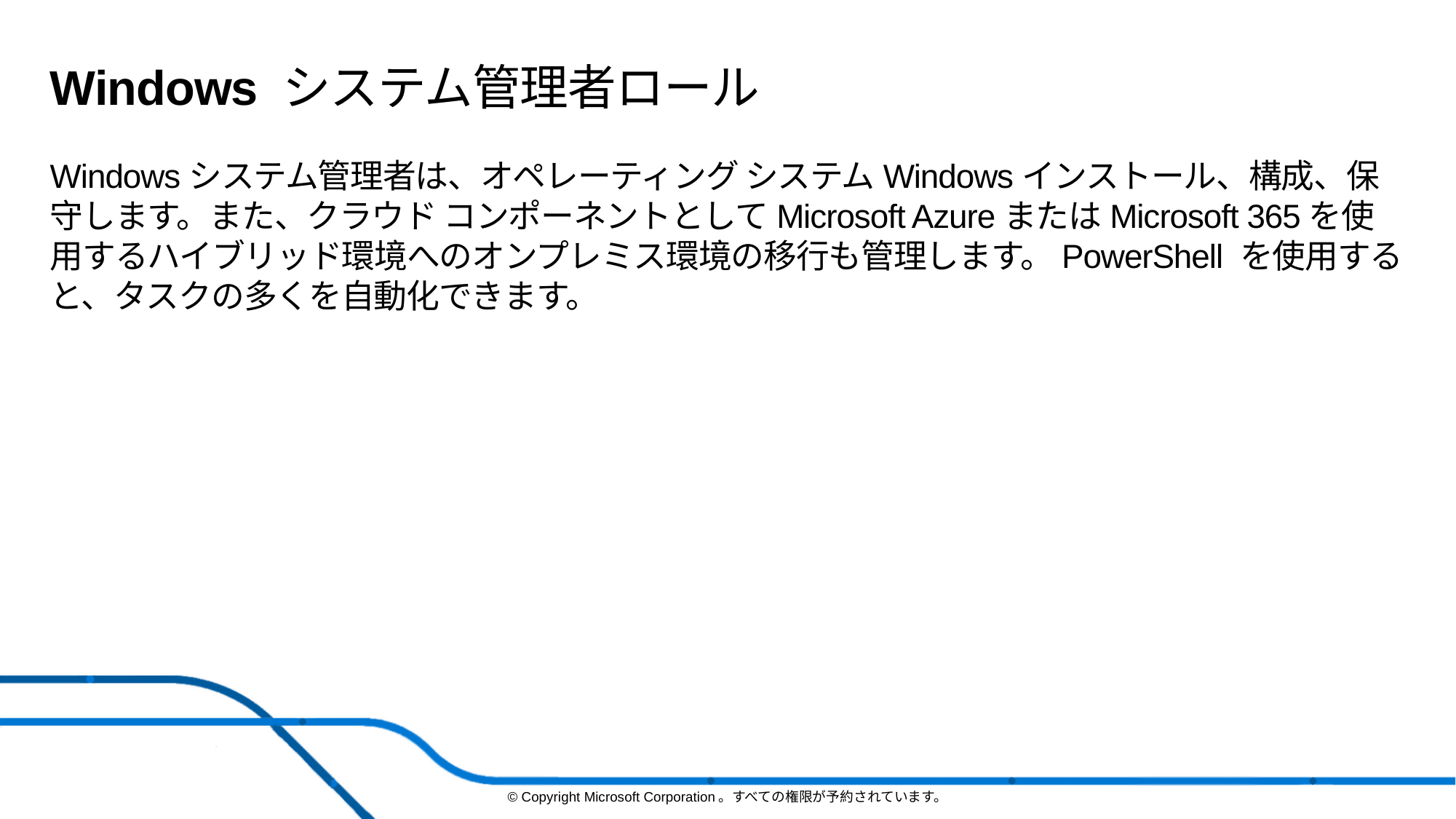

# Windows システム管理者ロール
Windowsシステム管理者は、オペレーティング システムWindowsインストール、構成、保守します。また、クラウド コンポーネントとしてMicrosoft AzureまたはMicrosoft 365を使用するハイブリッド環境へのオンプレミス環境の移行も管理します。PowerShell を使用すると、タスクの多くを自動化できます。